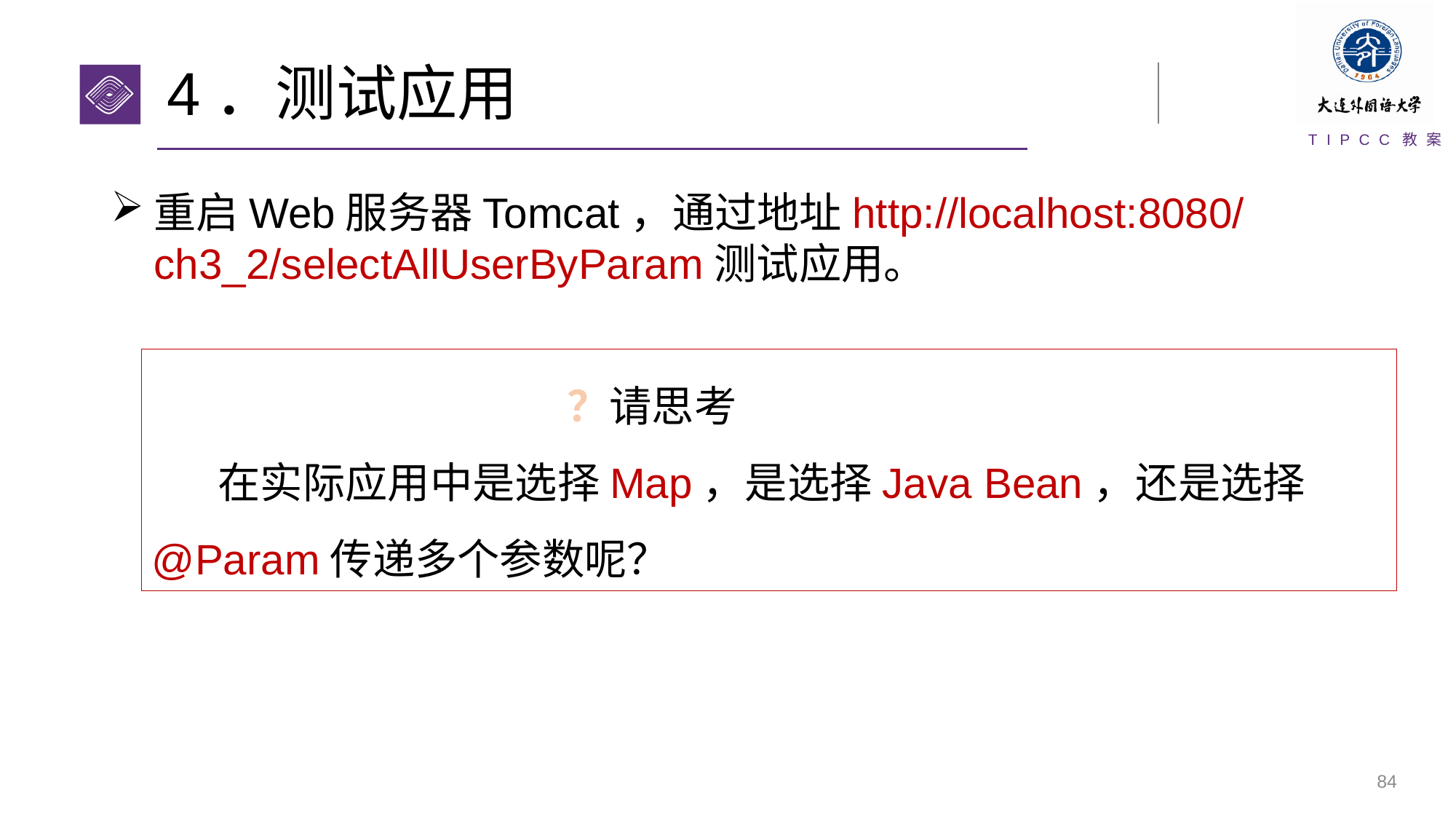

# 4．测试应用
重启Web服务器Tomcat，通过地址http://localhost:8080/ch3_2/selectAllUserByParam测试应用。
                                          ？请思考
       在实际应用中是选择Map，是选择Java Bean，还是选择@Param传递多个参数呢？
84